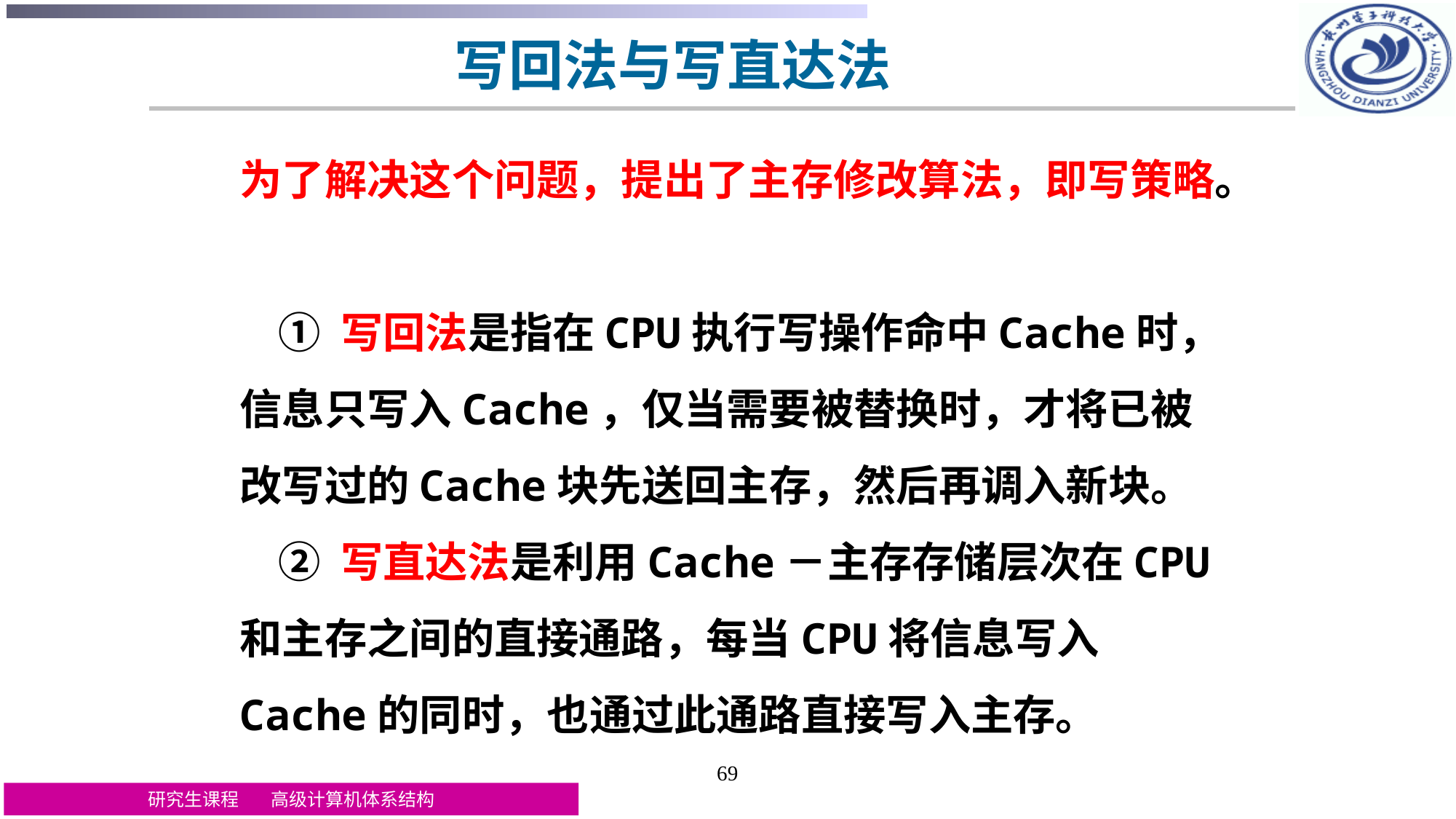

写回法与写直达法
为了解决这个问题，提出了主存修改算法，即写策略。
    ① 写回法是指在CPU执行写操作命中Cache时，信息只写入Cache，仅当需要被替换时，才将已被改写过的Cache块先送回主存，然后再调入新块。
    ② 写直达法是利用Cache－主存存储层次在CPU和主存之间的直接通路，每当CPU将信息写入Cache的同时，也通过此通路直接写入主存。
69